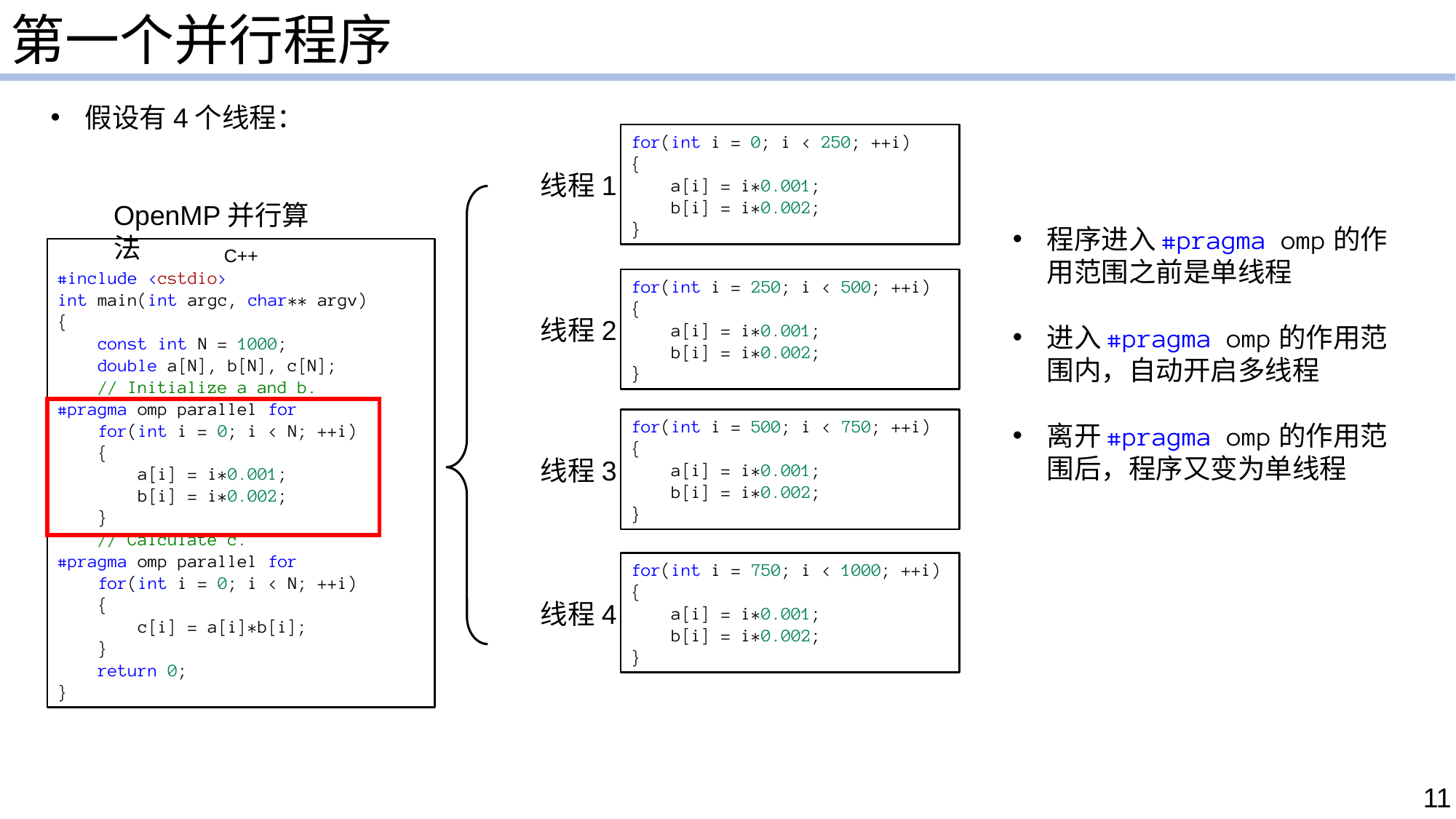

第一个并行程序
假设有4个线程：
for(int i = 0; i < 250; ++i)
{
    a[i] = i*0.001;
    b[i] = i*0.002;
}
线程1

OpenMP并行算法
C++
#include <cstdio>
int main(int argc, char** argv)
{
    const int N = 1000;
    double a[N], b[N], c[N];
    // Initialize a and b.
#pragma omp parallel for
    for(int i = 0; i < N; ++i)
    {
        a[i] = i*0.001;
        b[i] = i*0.002;
    }
    // Calculate c.
#pragma omp parallel for
    for(int i = 0; i < N; ++i)
    {
        c[i] = a[i]*b[i];
    }
    return 0;
}
程序进入#pragma omp的作用范围之前是单线程

进入#pragma omp的作用范围内，自动开启多线程

离开#pragma omp的作用范围后，程序又变为单线程
for(int i = 250; i < 500; ++i)
{
    a[i] = i*0.001;
    b[i] = i*0.002;
}
线程2

for(int i = 500; i < 750; ++i)
{
    a[i] = i*0.001;
    b[i] = i*0.002;
}
线程3
for(int i = 750; i < 1000; ++i)
{
    a[i] = i*0.001;
    b[i] = i*0.002;
}
线程4
11